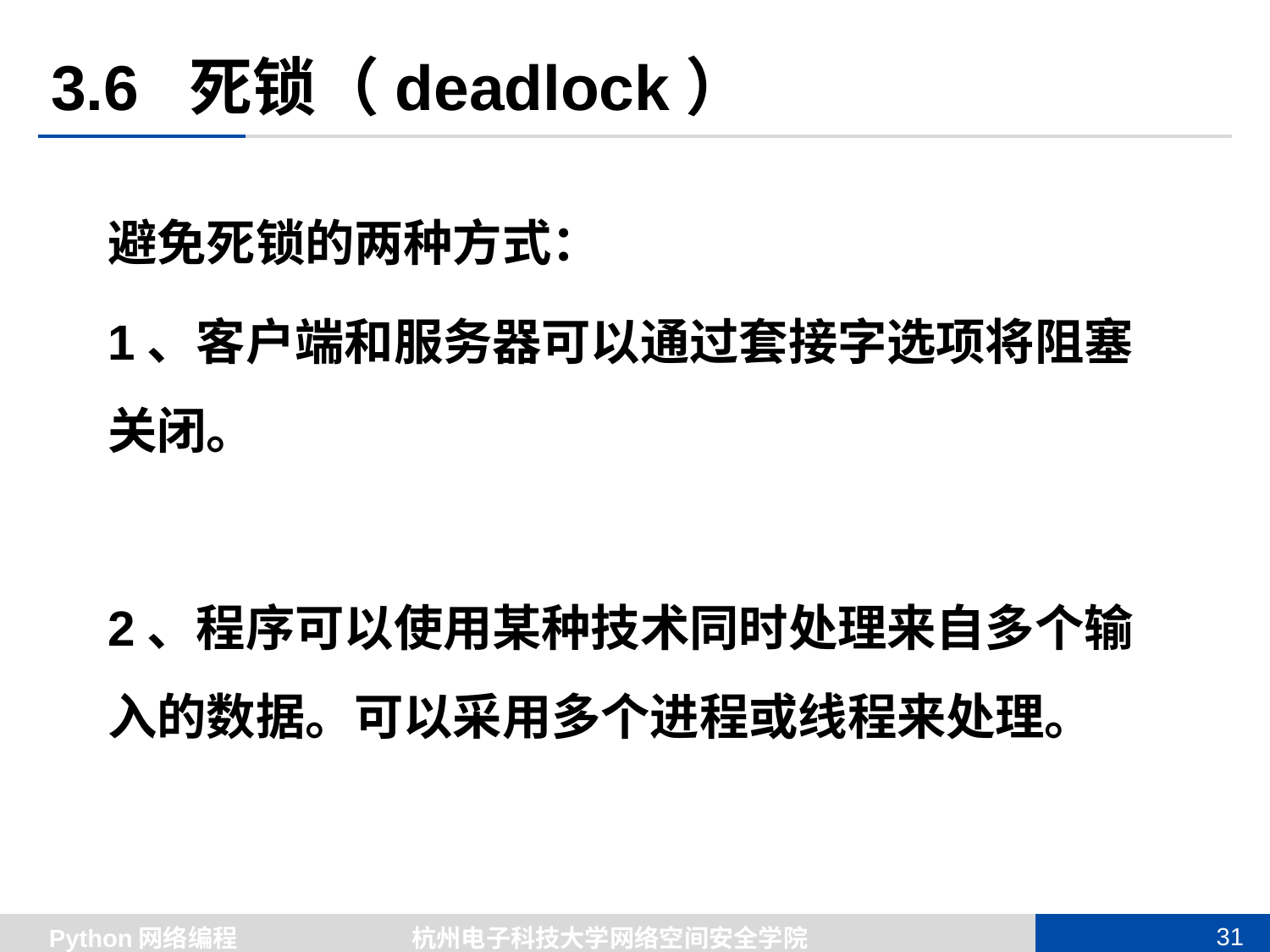

# 3.6  死锁（deadlock）
避免死锁的两种方式：
1、客户端和服务器可以通过套接字选项将阻塞关闭。

2、程序可以使用某种技术同时处理来自多个输入的数据。可以采用多个进程或线程来处理。